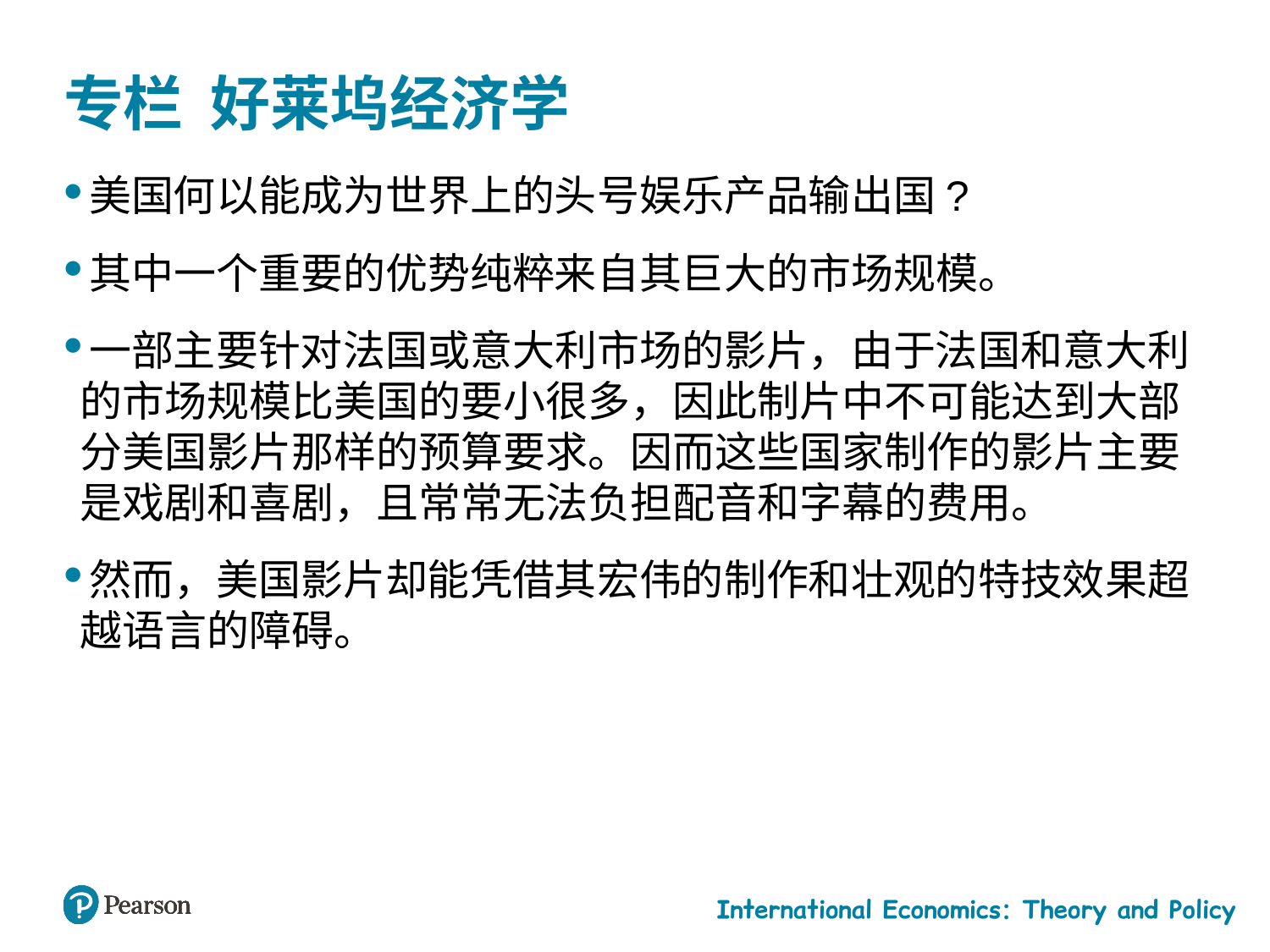

# 专栏  好莱坞经济学
美国何以能成为世界上的头号娱乐产品输出国?
其中一个重要的优势纯粹来自其巨大的市场规模。
一部主要针对法国或意大利市场的影片，由于法国和意大利的市场规模比美国的要小很多，因此制片中不可能达到大部分美国影片那样的预算要求。因而这些国家制作的影片主要是戏剧和喜剧，且常常无法负担配音和字幕的费用。
然而，美国影片却能凭借其宏伟的制作和壮观的特技效果超越语言的障碍。